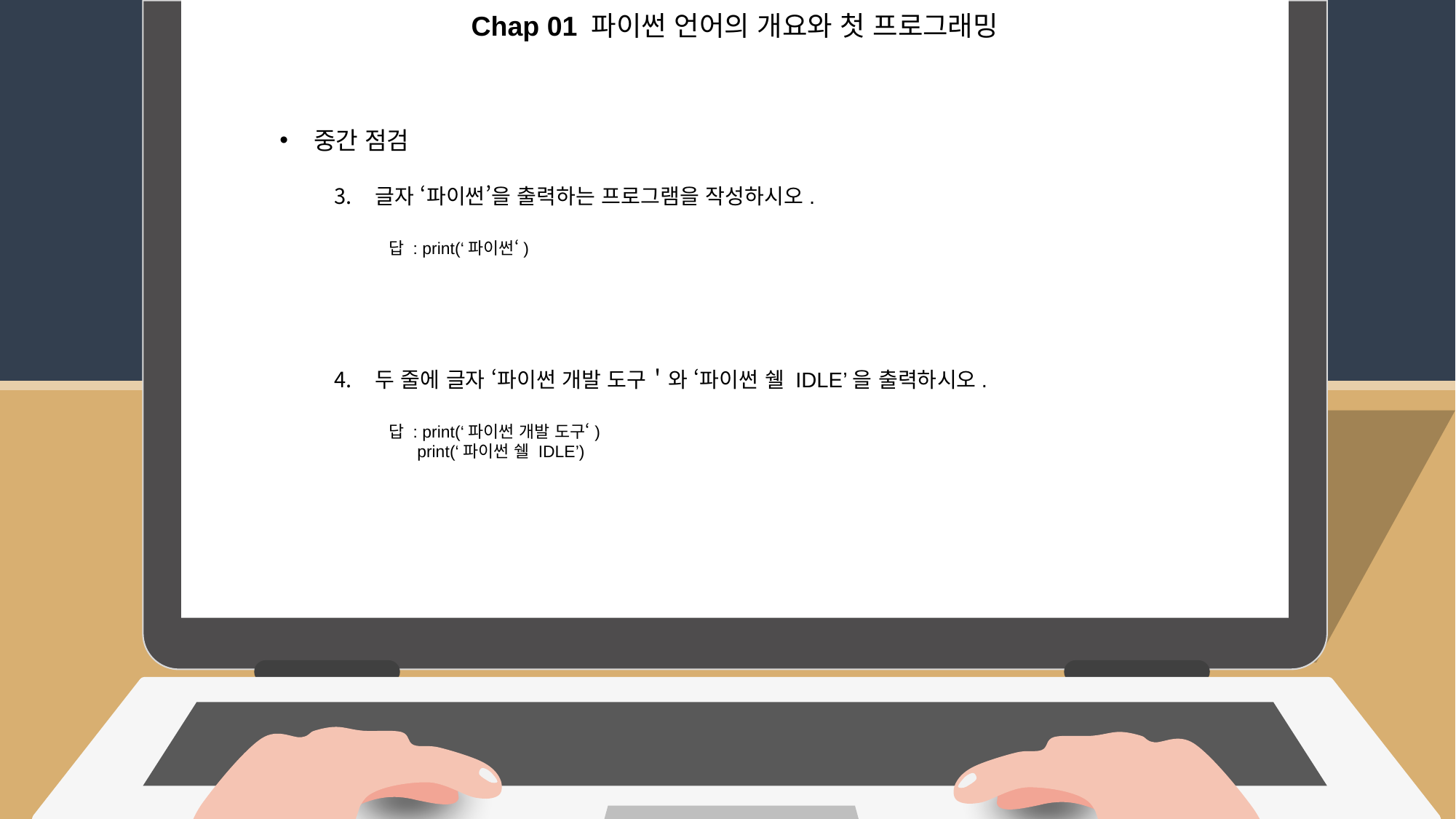

Chap 01 파이썬 언어의 개요와 첫 프로그래밍
중간 점검

글자 ‘파이썬’을 출력하는 프로그램을 작성하시오.

답 : print(‘파이썬‘)

두 줄에 글자 ‘파이썬 개발 도구＇와 ‘파이썬 쉘 IDLE’을 출력하시오.

답 : print(‘파이썬 개발 도구‘)
      print(‘파이썬 쉘 IDLE’)